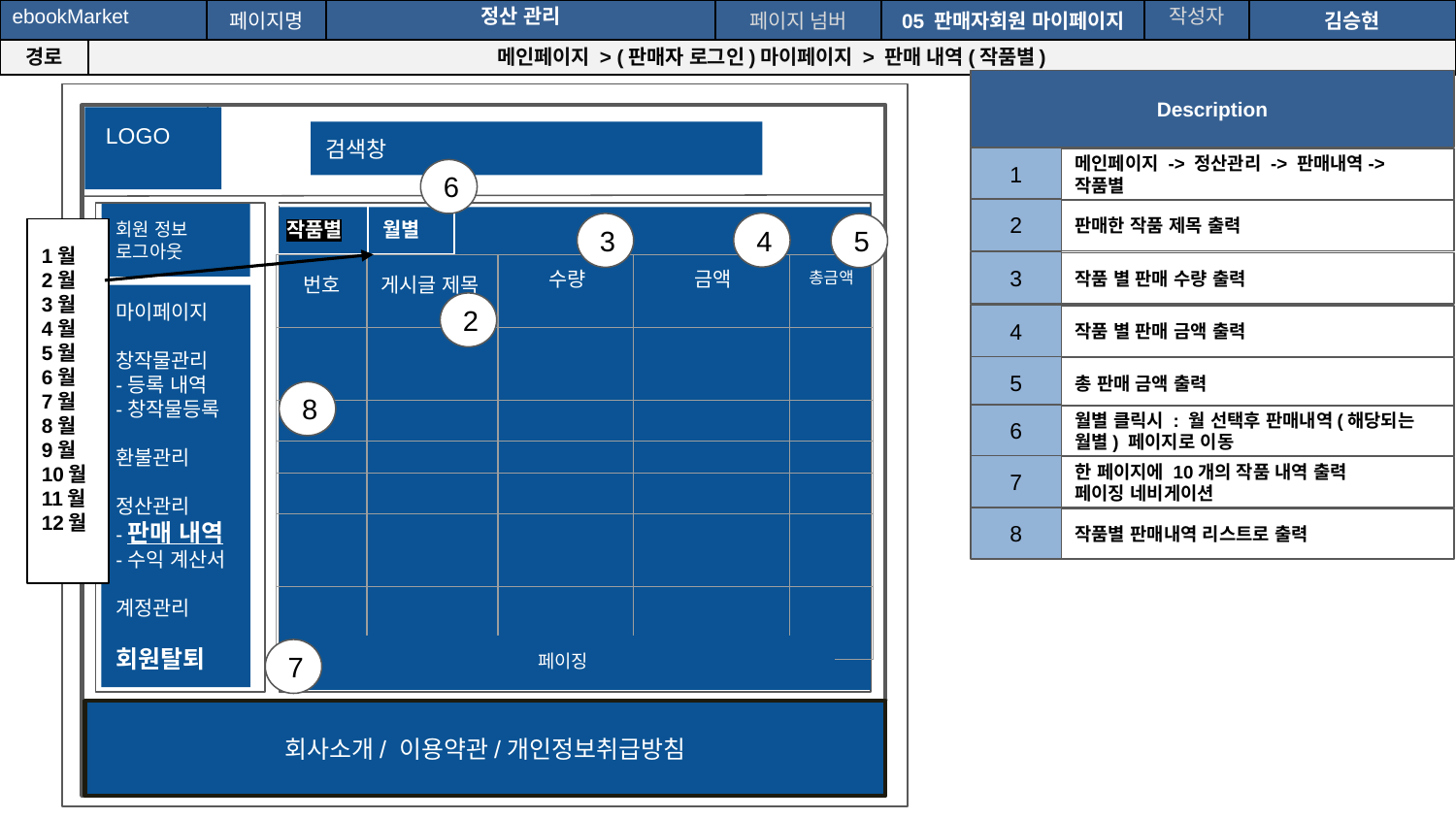

| ebookMarket |  | 페이지명 | 정산 관리 | 페이지 넘버 | 05 판매자회원 마이페이지 | 작성자 | 김승현 |
| --- | --- | --- | --- | --- | --- | --- | --- |
| 경로 | 메인페이지 > (판매자 로그인)마이페이지 > 판매 내역(작품별) |  |  |  |  |  |  |
Description

 LOGO

검색창
1
메인페이지 -> 정산관리 -> 판매내역-> 작품별
6
2
판매한 작품 제목 출력

회원 정보
로그아웃
월별
작품별

4
3
5
1월
2월
3월
4월
5월
6월
7월
8월
9월
10월
11월
12월

3
작품 별 판매 수량 출력
|  |  |  |  | 총금액 |
| --- | --- | --- | --- | --- |
|  |  |  |  |  |
|  |  |  |  |  |
수량
금액
게시글 제목
번호
마이페이지

창작물관리
-등록 내역
-창작물등록

환불관리

정산관리
-판매 내역
-수익 계산서

계정관리

회원탈퇴
2

4
작품 별 판매 금액 출력
5
총 판매 금액 출력
8
6
월별 클릭시 : 월 선택후 판매내역(해당되는 월별) 페이지로 이동
|  |  |  |  |  |
| --- | --- | --- | --- | --- |
|  |  |  |  |  |
|  |  |  |  |  |
7
한 페이지에 10개의 작품 내역 출력
페이징 네비게이션
8
작품별 판매내역 리스트로 출력
                                        페이징
7
회사소개/ 이용약관/개인정보취급방침